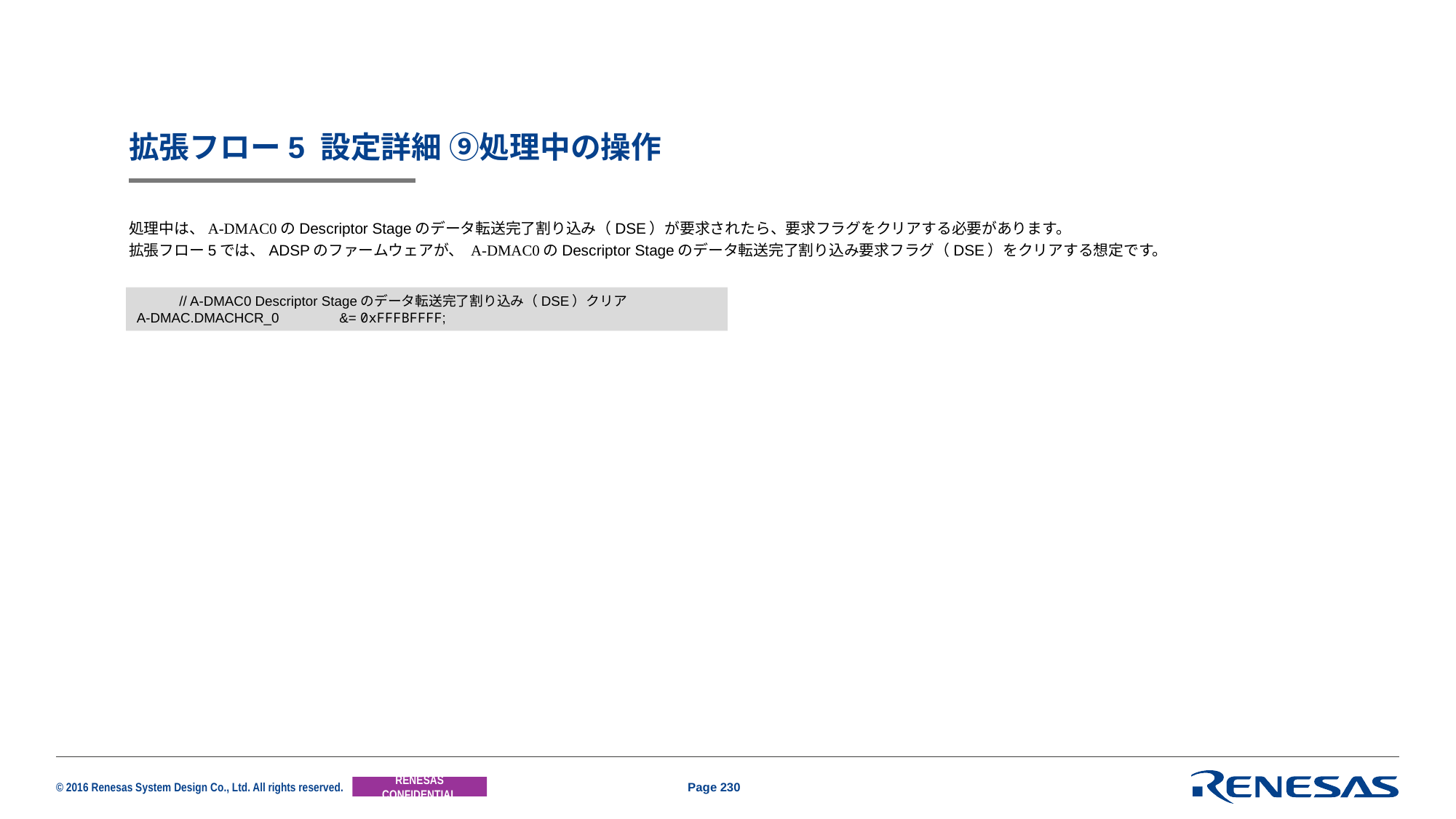

# 拡張フロー5 設定詳細 ⑨処理中の操作
処理中は、A-DMAC0のDescriptor Stageのデータ転送完了割り込み（DSE）が要求されたら、要求フラグをクリアする必要があります。
拡張フロー5では、ADSPのファームウェアが、 A-DMAC0のDescriptor Stageのデータ転送完了割り込み要求フラグ（DSE）をクリアする想定です。
	// A-DMAC0 Descriptor Stageのデータ転送完了割り込み（DSE）クリア
A-DMAC.DMACHCR_0	&= 0xFFFBFFFF;
Page 230